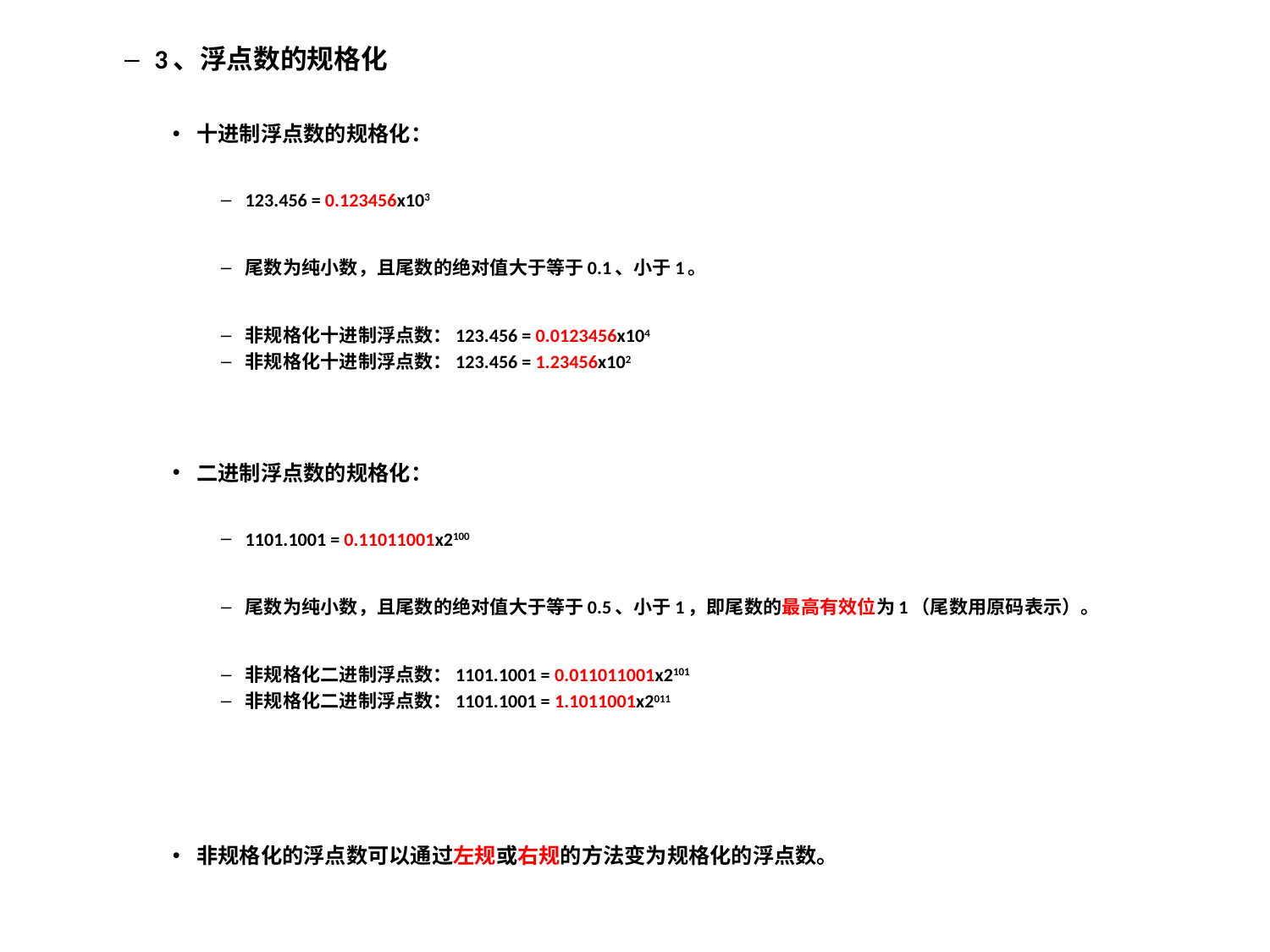

3、浮点数的规格化

十进制浮点数的规格化：

123.456 = 0.123456x103

尾数为纯小数，且尾数的绝对值大于等于0.1、小于1。

非规格化十进制浮点数：123.456 = 0.0123456x104
非规格化十进制浮点数：123.456 = 1.23456x102

二进制浮点数的规格化：

1101.1001 = 0.11011001x2100

尾数为纯小数，且尾数的绝对值大于等于0.5、小于1，即尾数的最高有效位为1（尾数用原码表示）。

非规格化二进制浮点数：1101.1001 = 0.011011001x2101
非规格化二进制浮点数：1101.1001 = 1.1011001x2011

非规格化的浮点数可以通过左规或右规的方法变为规格化的浮点数。